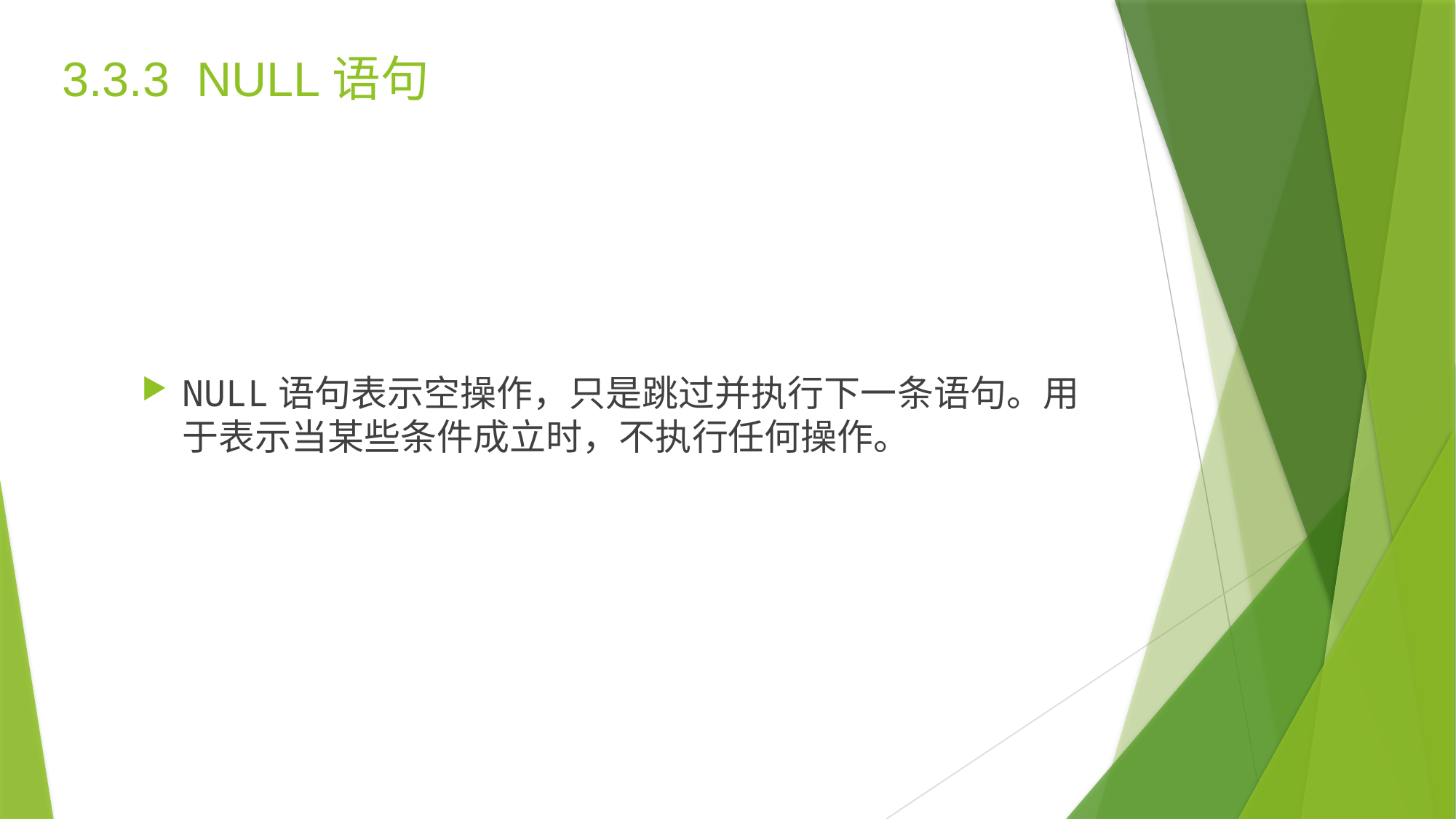

# 3.3.3  NULL语句
NULL语句表示空操作，只是跳过并执行下一条语句。用于表示当某些条件成立时，不执行任何操作。